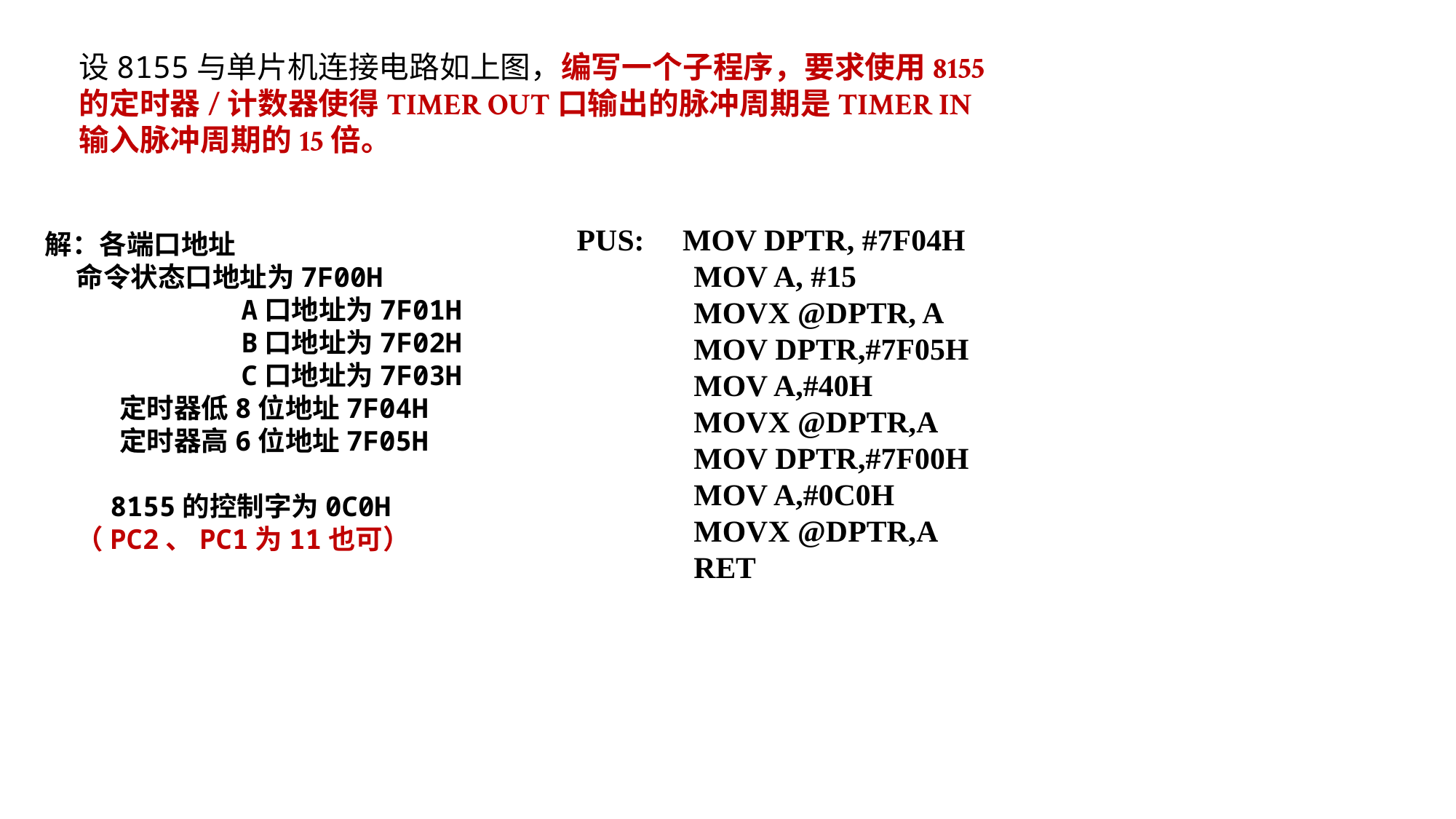

设8155与单片机连接电路如上图，编写一个子程序，要求使用8155的定时器/计数器使得TIMER OUT口输出的脉冲周期是TIMER IN输入脉冲周期的15倍。
PUS:     MOV DPTR, #7F04H
	 MOV A, #15
	 MOVX @DPTR, A
	 MOV DPTR,#7F05H
	 MOV A,#40H
	 MOVX @DPTR,A
	 MOV DPTR,#7F00H
	 MOV A,#0C0H
	 MOVX @DPTR,A
	 RET
解：各端口地址
    命令状态口地址为7F00H
            A口地址为7F01H
            B口地址为7F02H
            C口地址为7F03H
           定时器低8位地址7F04H
           定时器高6位地址7F05H

    8155的控制字为0C0H
    （PC2、PC1为11也可）